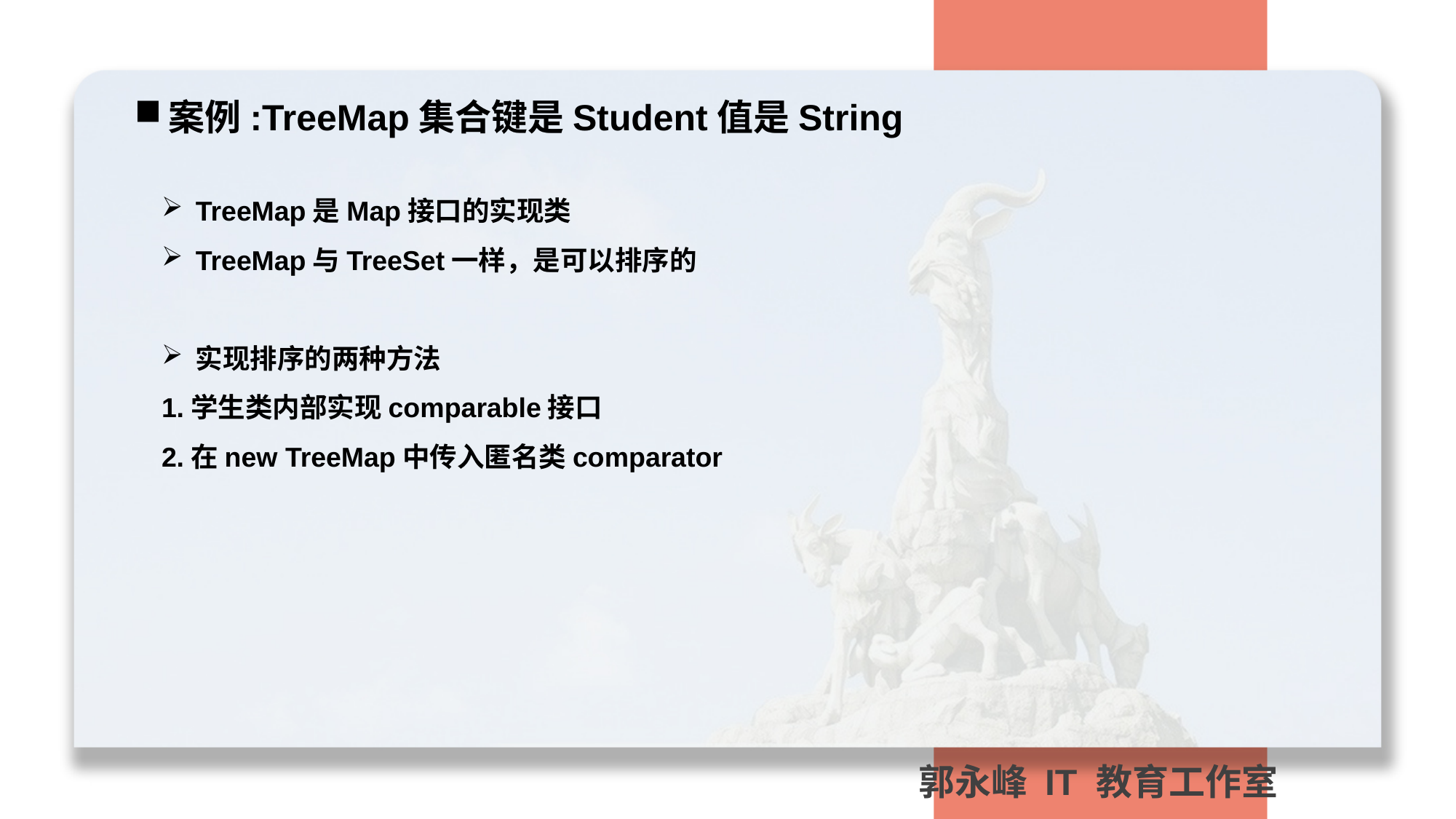

案例:TreeMap集合键是Student值是String
TreeMap是Map接口的实现类
TreeMap与TreeSet一样，是可以排序的

实现排序的两种方法
1.学生类内部实现comparable接口
2.在new TreeMap中传入匿名类comparator